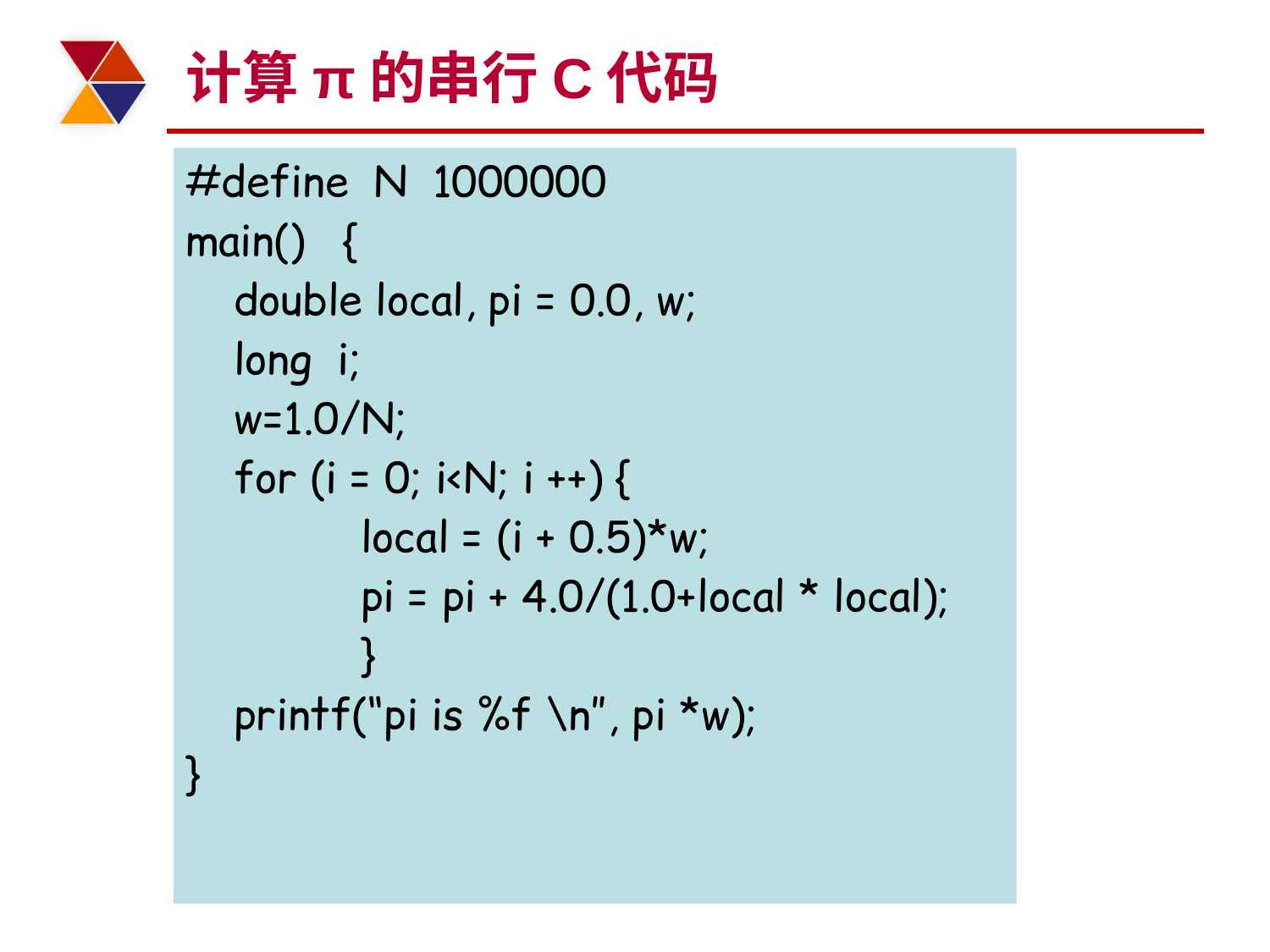

# 计算π的串行C代码
#define  N  1000000
main()   {
	double local, pi = 0.0, w;
	long  i;
	w=1.0/N;
	for (i = 0; i<N; i ++) {
		local = (i + 0.5)*w;
		pi = pi + 4.0/(1.0+local * local);
		}
	printf(“pi is %f \n”, pi *w);
}